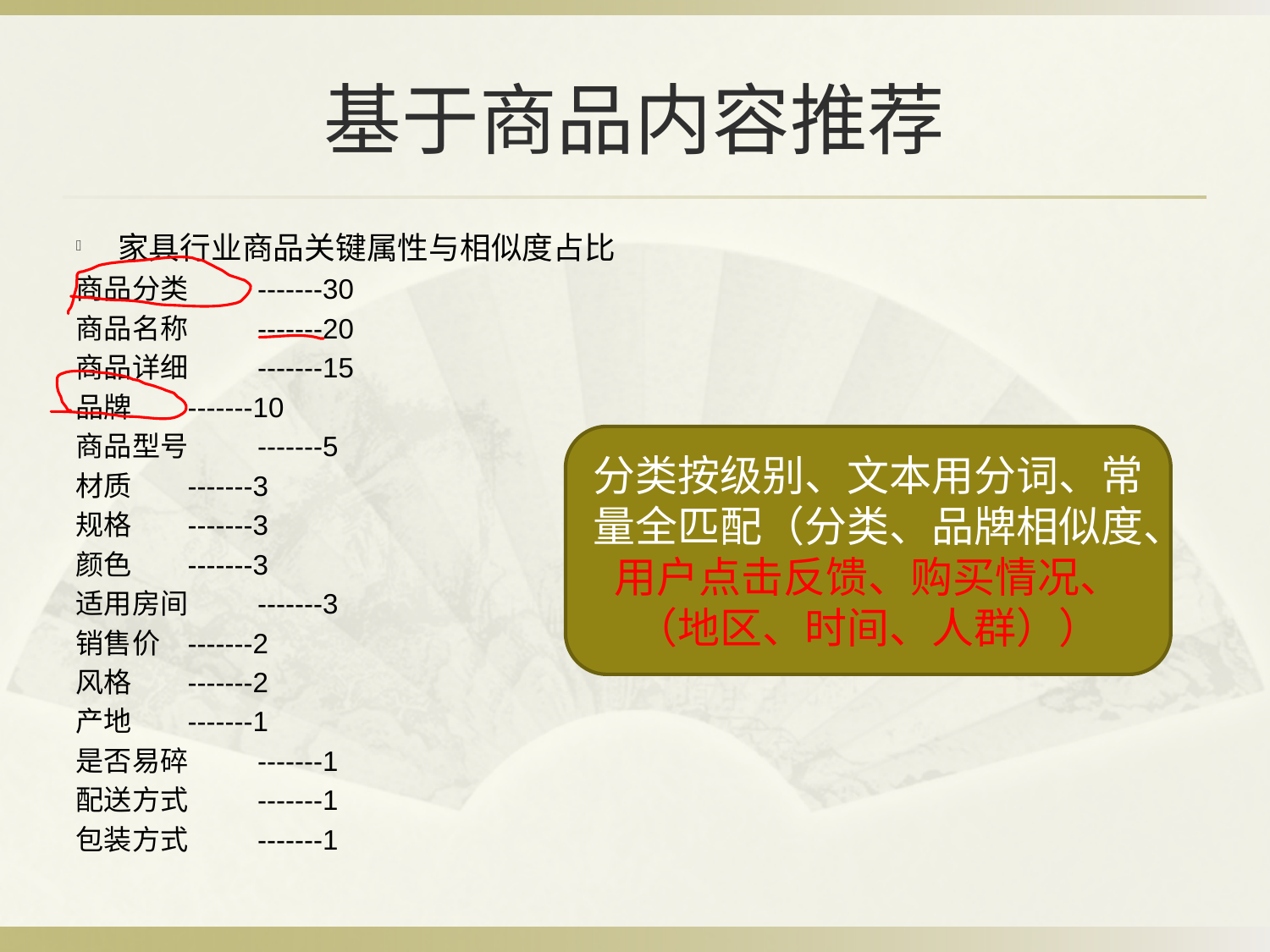

# 基于商品内容推荐
家具行业商品关键属性与相似度占比
商品分类	-------30
商品名称	-------20
商品详细	-------15
品牌		-------10
商品型号	-------5
材质		-------3
规格		-------3
颜色		-------3
适用房间	-------3
销售价		-------2
风格		-------2
产地		-------1
是否易碎	-------1
配送方式	-------1
包装方式	-------1
分类按级别、文本用分词、常量全匹配（分类、品牌相似度、用户点击反馈、购买情况、（地区、时间、人群））